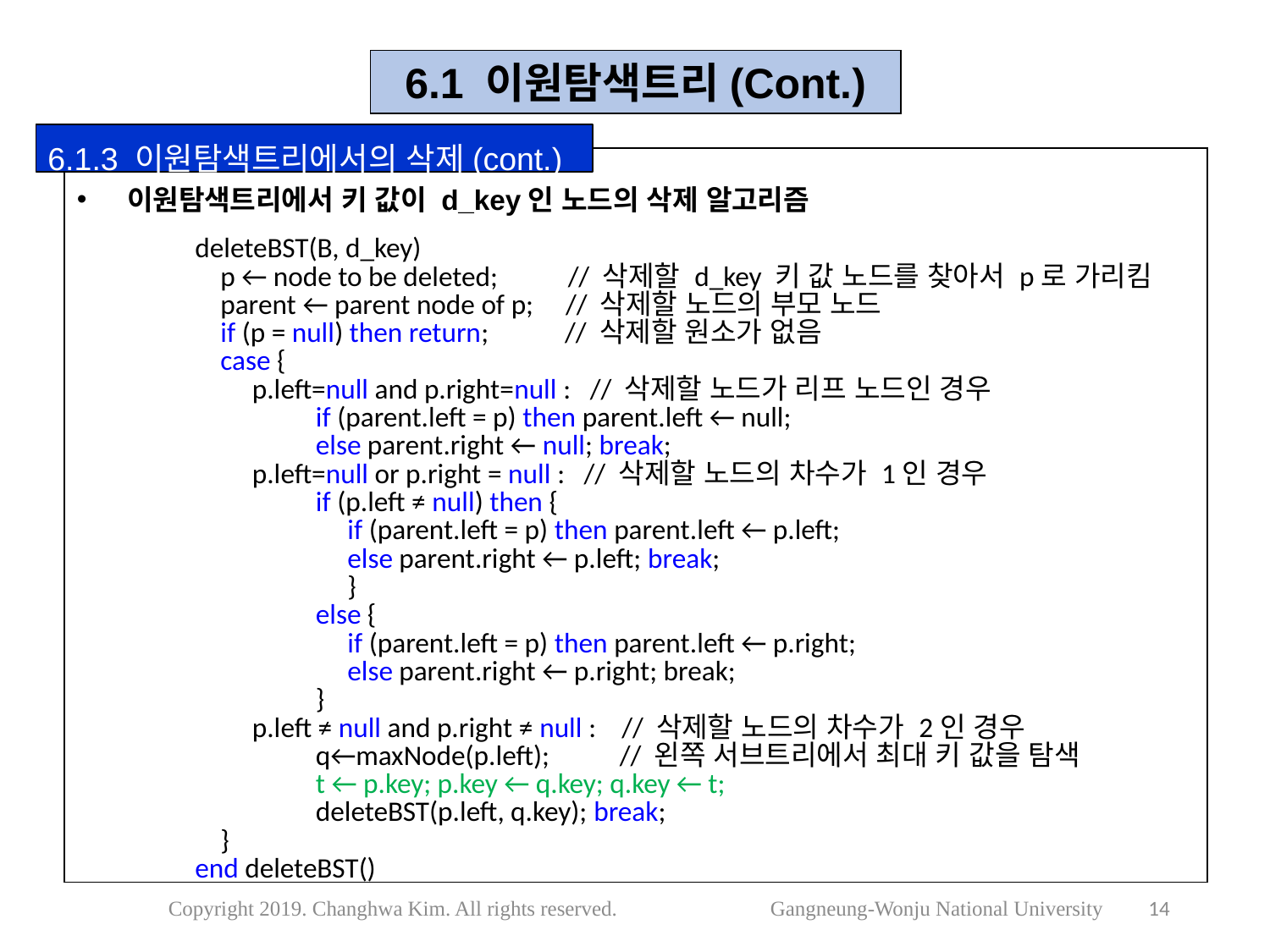

6.1 이원탐색트리(Cont.)
6.1.3 이원탐색트리에서의 삭제(cont.)

이원탐색트리에서 키 값이 d_key인 노드의 삭제 알고리즘

deleteBST(B, d_key)
    p ← node to be deleted;           // 삭제할 d_key 키 값 노드를 찾아서 p로 가리킴
    parent ← parent node of p;     // 삭제할 노드의 부모 노드
    if (p = null) then return;            // 삭제할 원소가 없음
    case {
         p.left=null and p.right=null :   // 삭제할 노드가 리프 노드인 경우
                   if (parent.left = p) then parent.left ← null;
                   else parent.right ← null; break;
         p.left=null or p.right = null :   // 삭제할 노드의 차수가 1인 경우
                   if (p.left ≠ null) then {
                        if (parent.left = p) then parent.left ← p.left;
                        else parent.right ← p.left; break;
                        }
                   else {
                        if (parent.left = p) then parent.left ← p.right;
                        else parent.right ← p.right; break;
                   }
         p.left ≠ null and p.right ≠ null :    // 삭제할 노드의 차수가 2인 경우
                   q←maxNode(p.left);           // 왼쪽 서브트리에서 최대 키 값을 탐색
                   t ← p.key; p.key ← q.key; q.key ← t;
                   deleteBST(p.left, q.key); break;
    }
end deleteBST()
Copyright 2019. Changhwa Kim. All rights reserved.                             Gangneung-Wonju National University
14